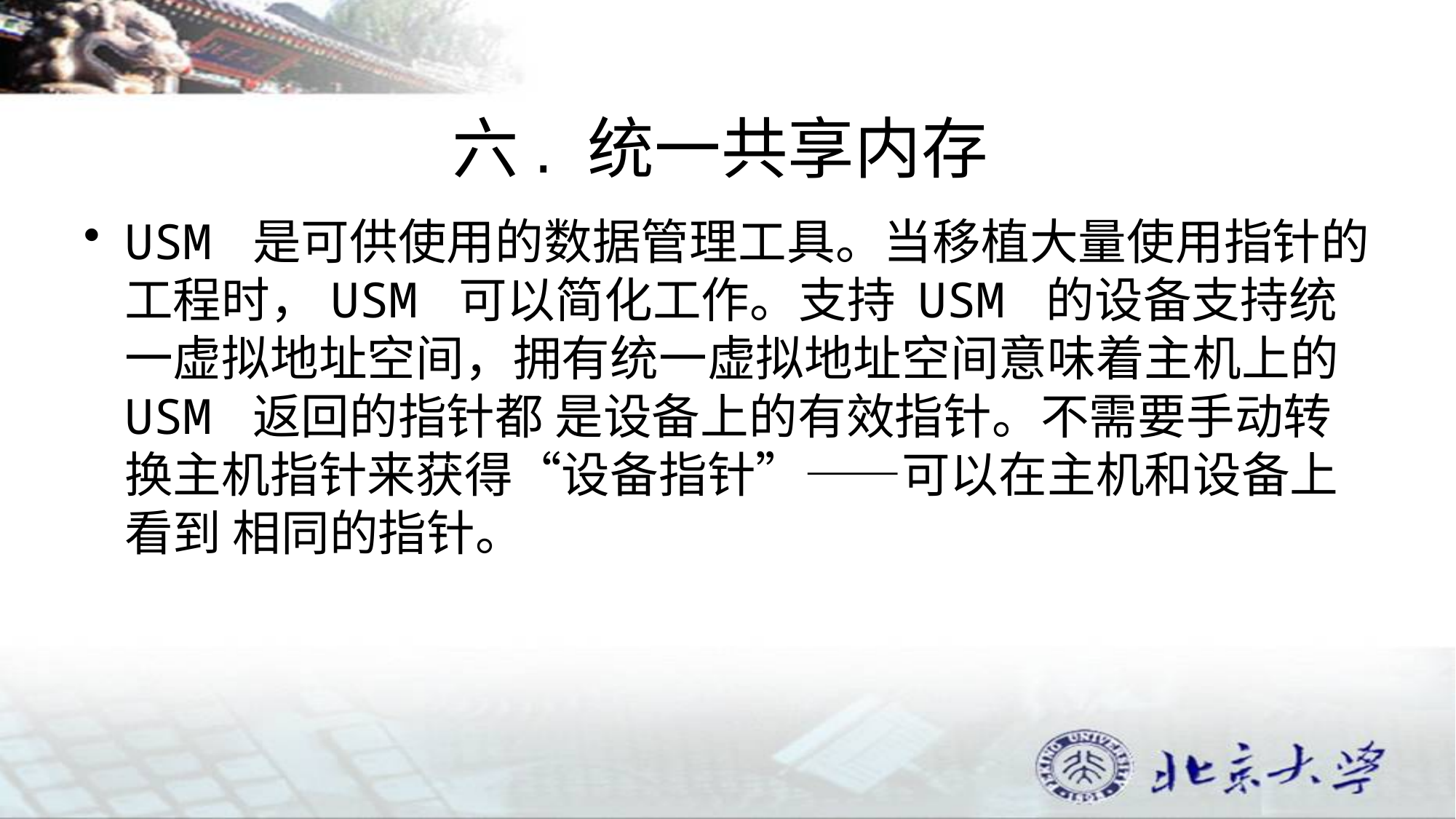

# 六. 统一共享内存
USM 是可供使用的数据管理工具。当移植大量使用指针的工程时，USM 可以简化工作。支持 USM 的设备支持统一虚拟地址空间，拥有统一虚拟地址空间意味着主机上的 USM 返回的指针都 是设备上的有效指针。不需要手动转换主机指针来获得“设备指针”——可以在主机和设备上看到 相同的指针。